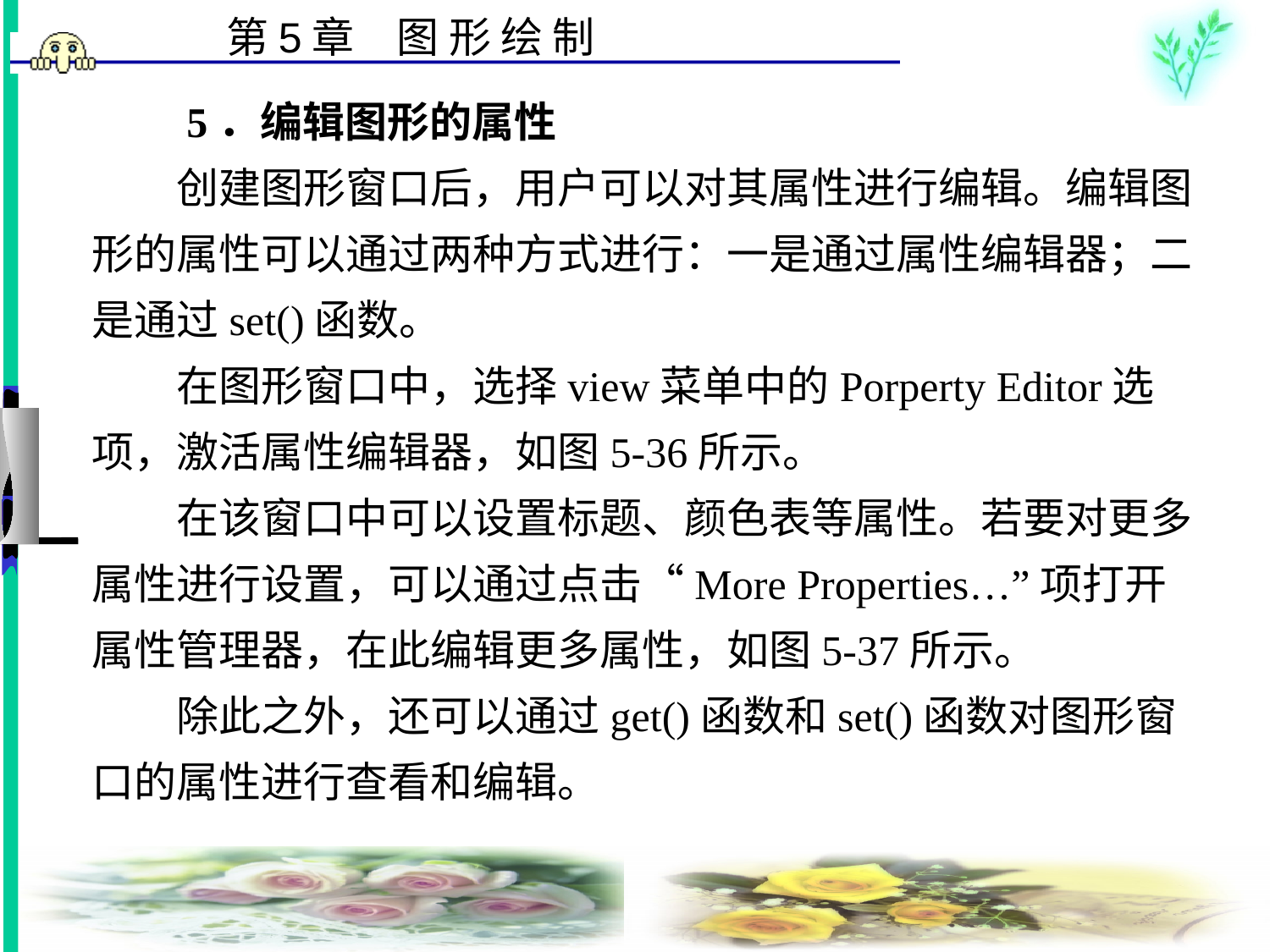

# 5．编辑图形的属性 　　创建图形窗口后，用户可以对其属性进行编辑。编辑图形的属性可以通过两种方式进行：一是通过属性编辑器；二是通过set()函数。 　　在图形窗口中，选择view菜单中的Porperty Editor选项，激活属性编辑器，如图5-36所示。 　　在该窗口中可以设置标题、颜色表等属性。若要对更多属性进行设置，可以通过点击“More Properties…”项打开属性管理器，在此编辑更多属性，如图5-37所示。 　　除此之外，还可以通过get()函数和set()函数对图形窗口的属性进行查看和编辑。